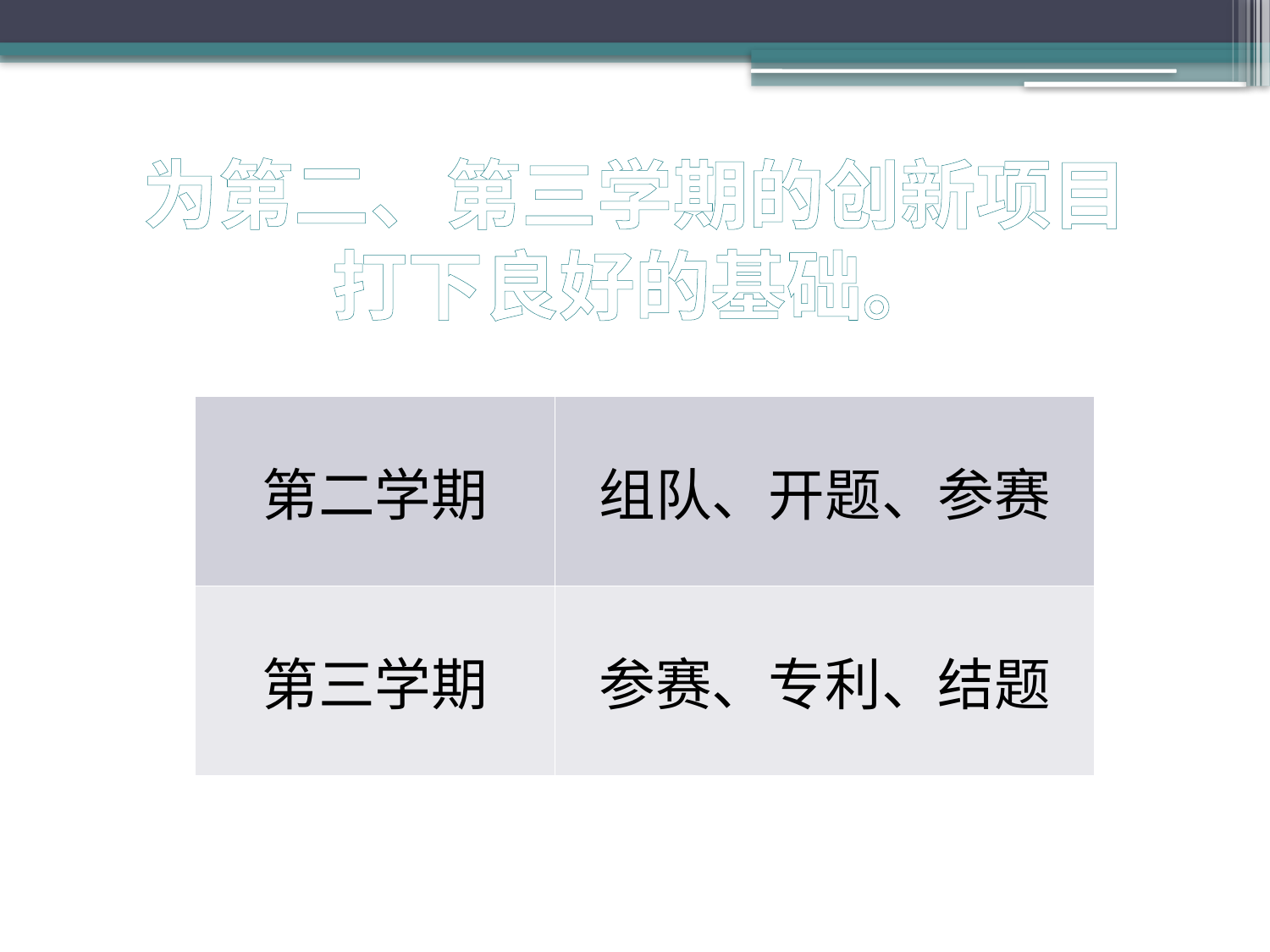

# 为第二、第三学期的创新项目打下良好的基础。
| 第二学期 | 组队、开题、参赛 |
| --- | --- |
| 第三学期 | 参赛、专利、结题 |